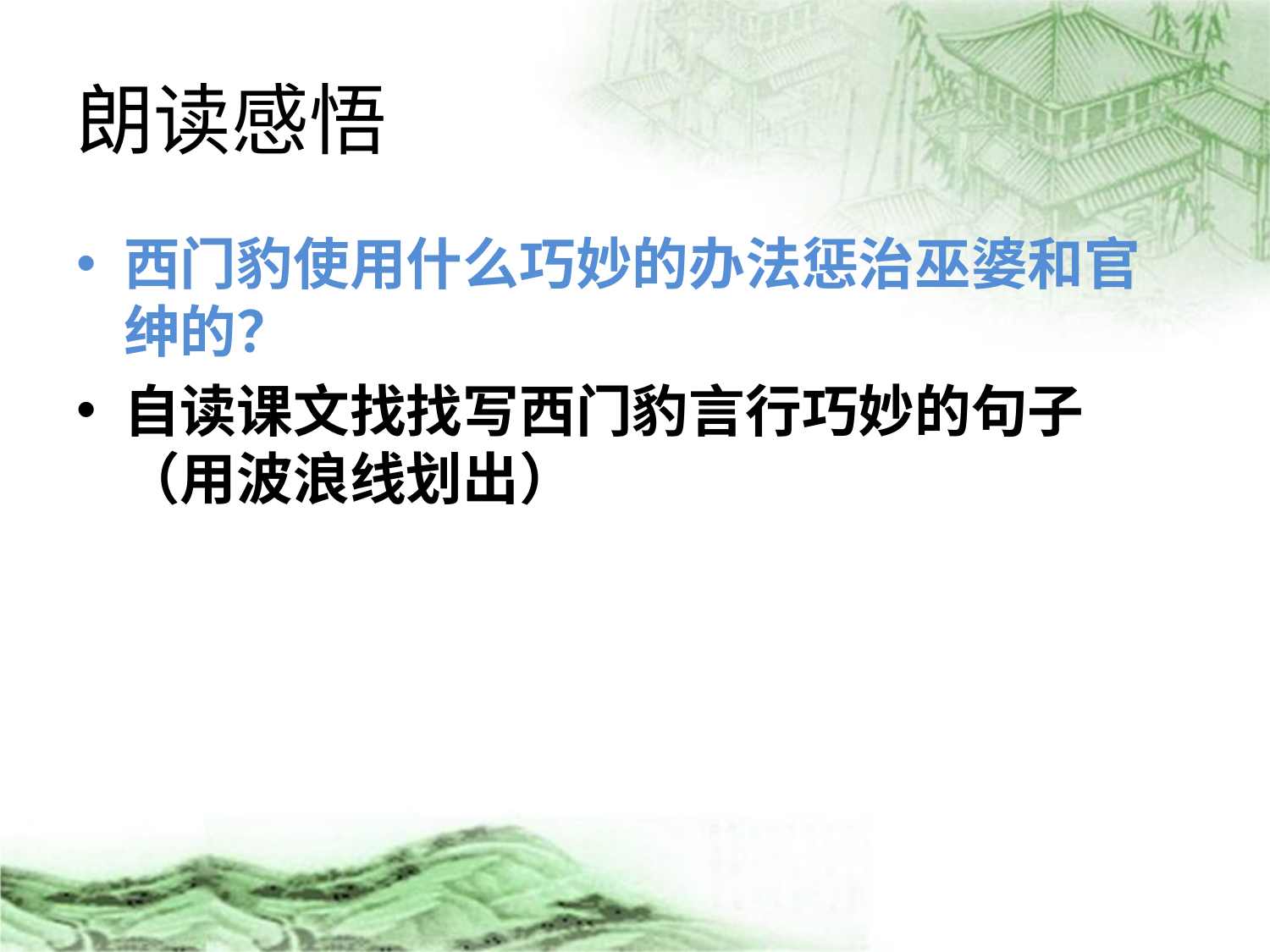

# 朗读感悟
西门豹使用什么巧妙的办法惩治巫婆和官绅的？
自读课文找找写西门豹言行巧妙的句子（用波浪线划出）